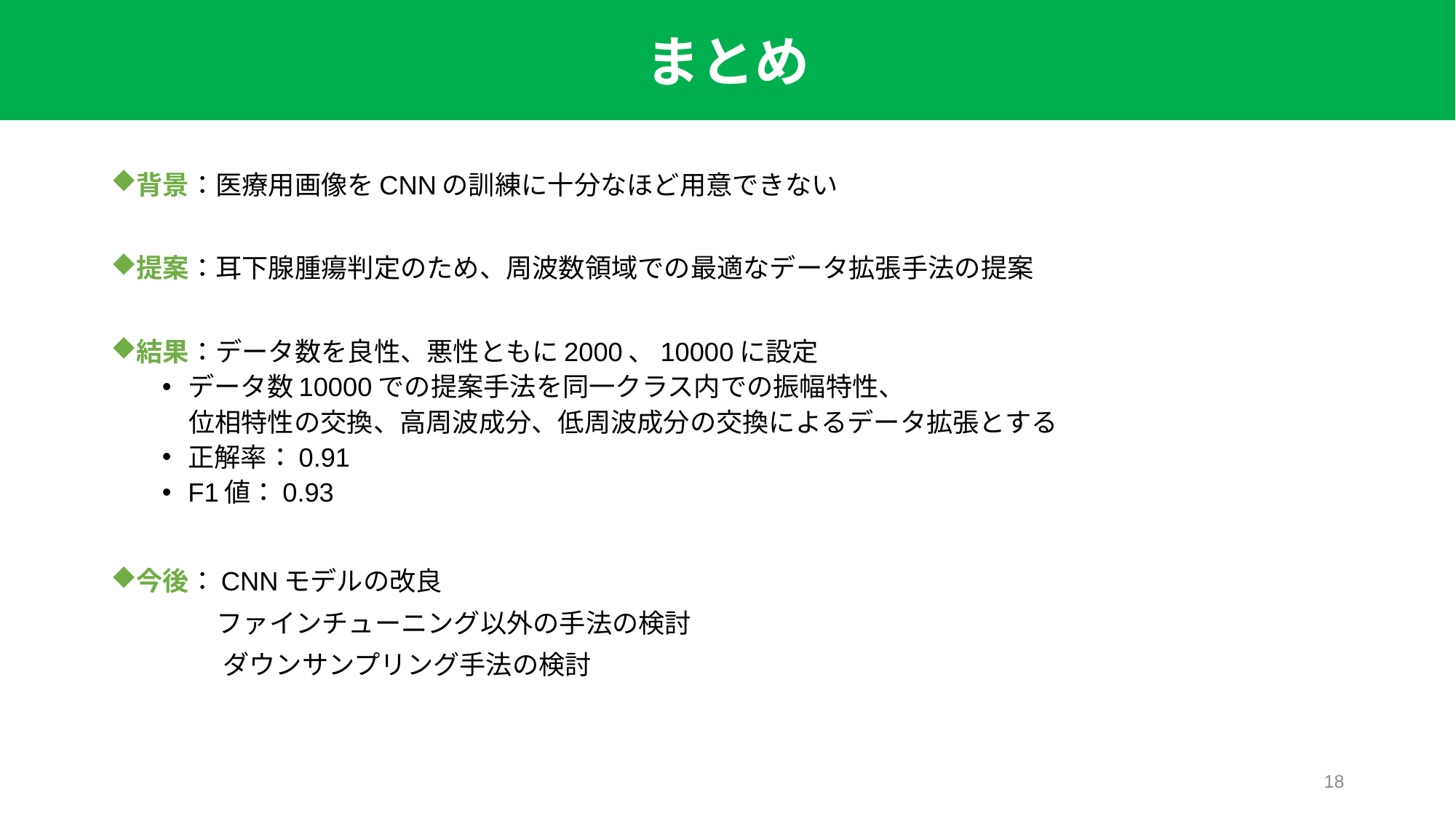

まとめ
背景：医療用画像をCNNの訓練に十分なほど用意できない

提案：耳下腺腫瘍判定のため、周波数領域での最適なデータ拡張手法の提案

結果：データ数を良性、悪性ともに2000、10000に設定
データ数10000での提案手法を同一クラス内での振幅特性、
　位相特性の交換、高周波成分、低周波成分の交換によるデータ拡張とする
正解率：0.91
F1値：0.93

今後：CNNモデルの改良
　　　　ファインチューニング以外の手法の検討
	  ダウンサンプリング手法の検討
18